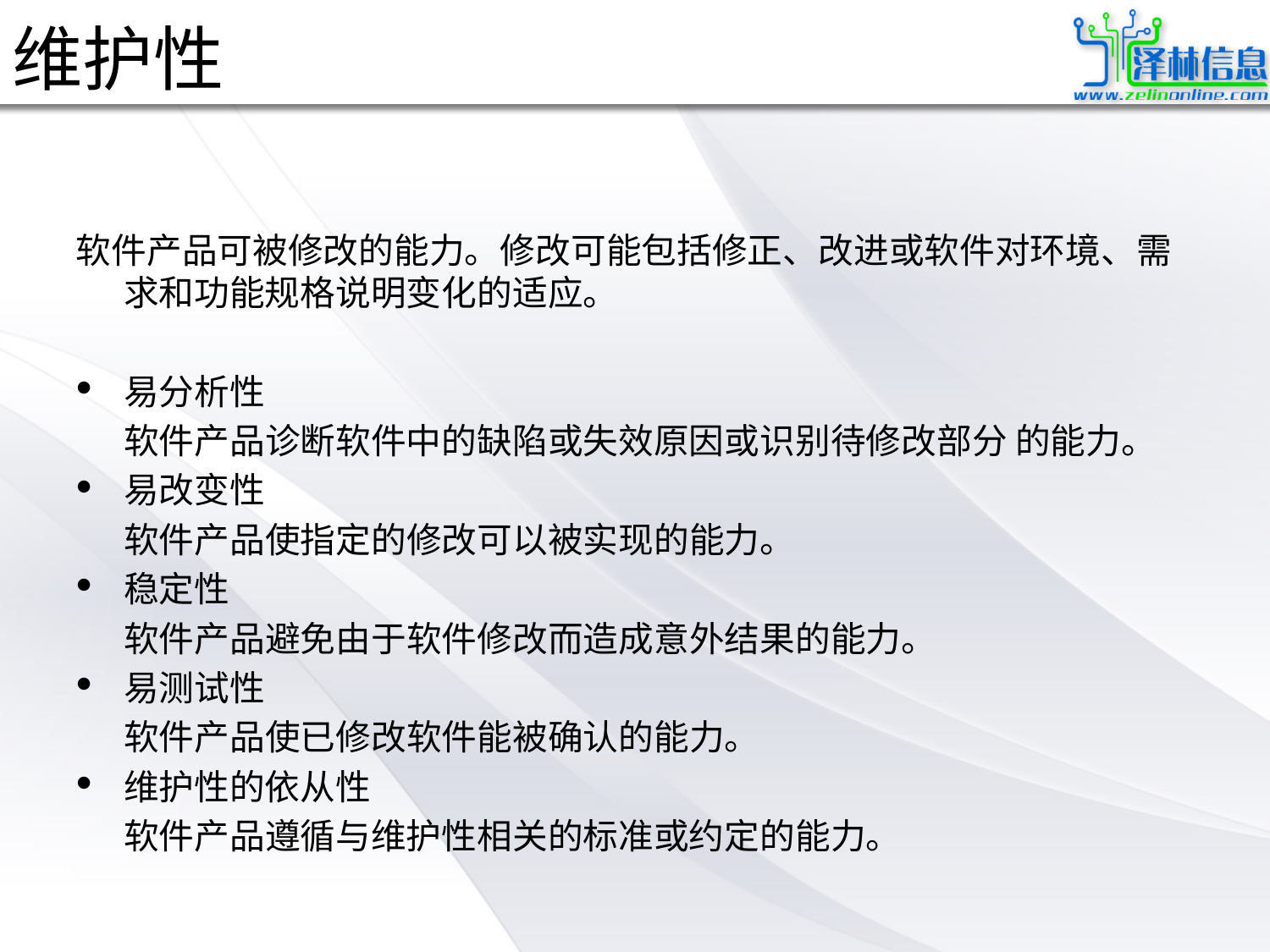

# 维护性
软件产品可被修改的能力。修改可能包括修正、改进或软件对环境、需求和功能规格说明变化的适应。

易分析性
     软件产品诊断软件中的缺陷或失效原因或识别待修改部分 的能力。
易改变性
     软件产品使指定的修改可以被实现的能力。
稳定性
     软件产品避免由于软件修改而造成意外结果的能力。
易测试性
     软件产品使已修改软件能被确认的能力。
维护性的依从性
     软件产品遵循与维护性相关的标准或约定的能力。